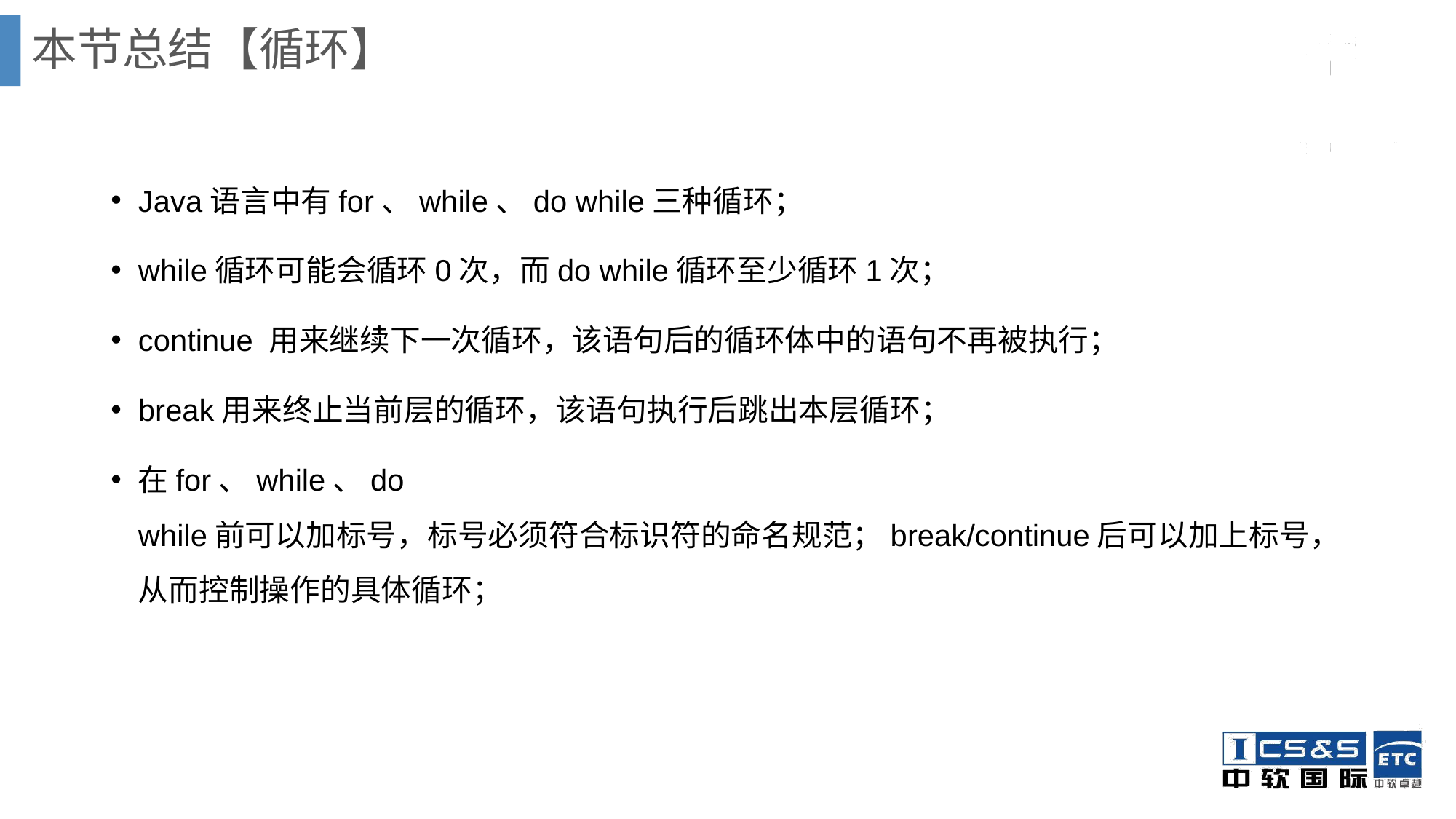

# 本节总结【循环】
Java语言中有for、while、do while三种循环；
while循环可能会循环0次，而do while循环至少循环1次；
continue 用来继续下一次循环，该语句后的循环体中的语句不再被执行；
break用来终止当前层的循环，该语句执行后跳出本层循环；
在for、while、do while前可以加标号，标号必须符合标识符的命名规范；break/continue后可以加上标号，从而控制操作的具体循环；